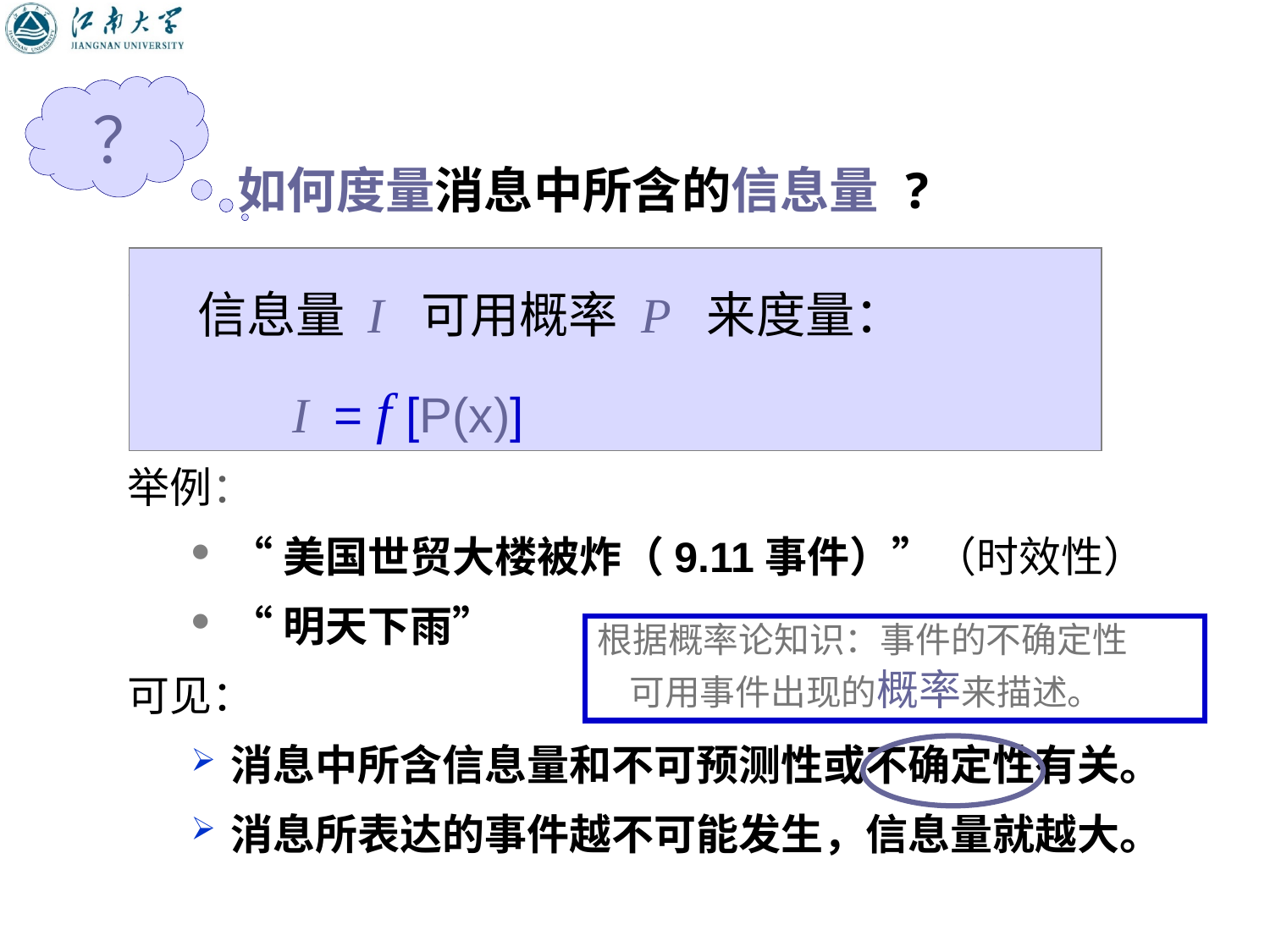

？
如何度量消息中所含的信息量 ?
原则：
度量方法与消息的种类无关。
与消息的重要程度无关。
举例：
“美国世贸大楼被炸（9.11事件）”（时效性）
“明天下雨”
可见：
消息中所含信息量和不可预测性或不确定性有关。
消息所表达的事件越不可能发生，信息量就越大。
    信息量 I  可用概率 P  来度量：
           I  = f [P(x)]
根据概率论知识：事件的不确定性
   可用事件出现的概率来描述。